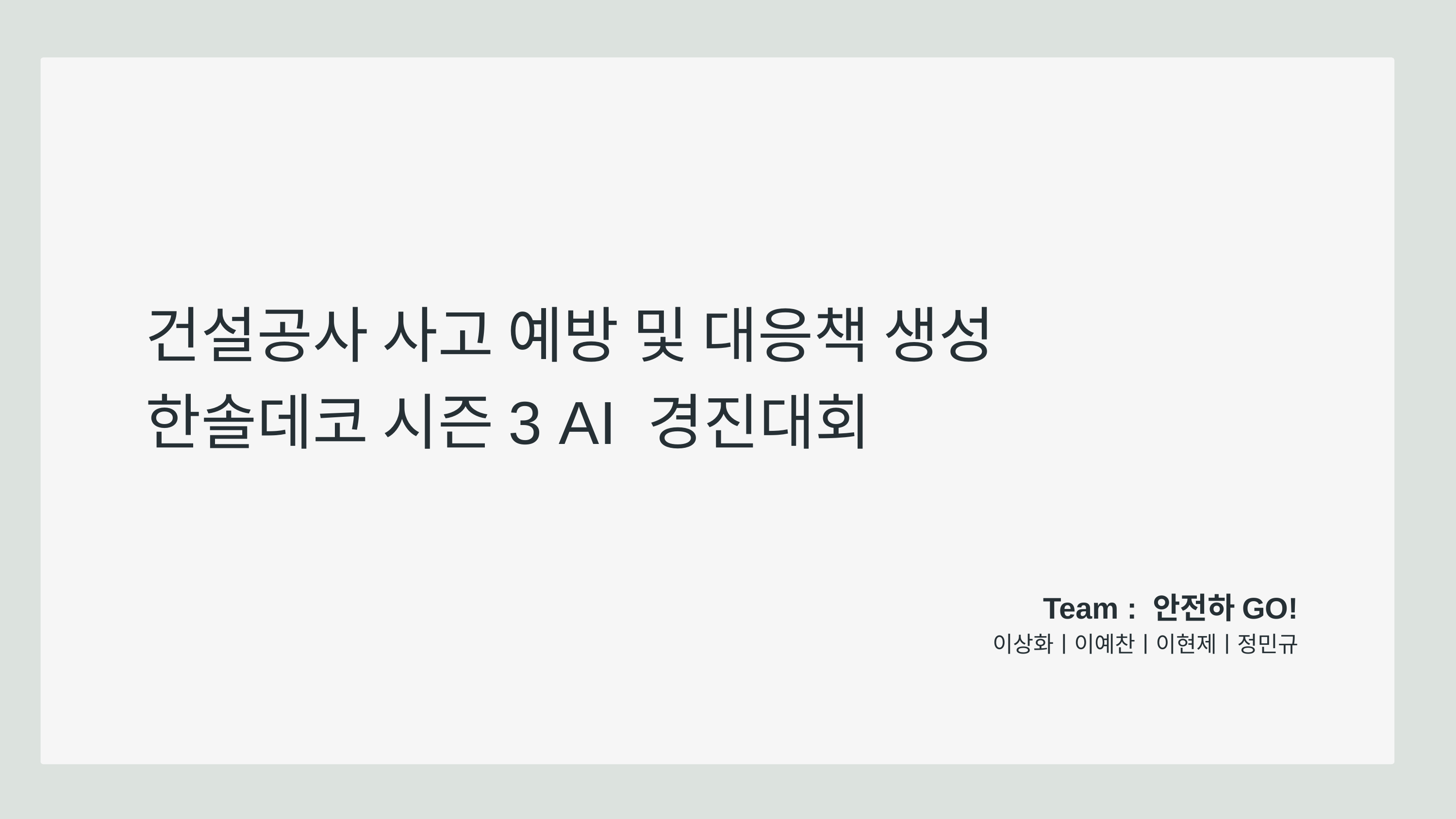

건설공사 사고 예방 및 대응책 생성
한솔데코 시즌3 AI 경진대회
Team : 안전하GO!
이상화ㅣ이예찬ㅣ이현제ㅣ정민규